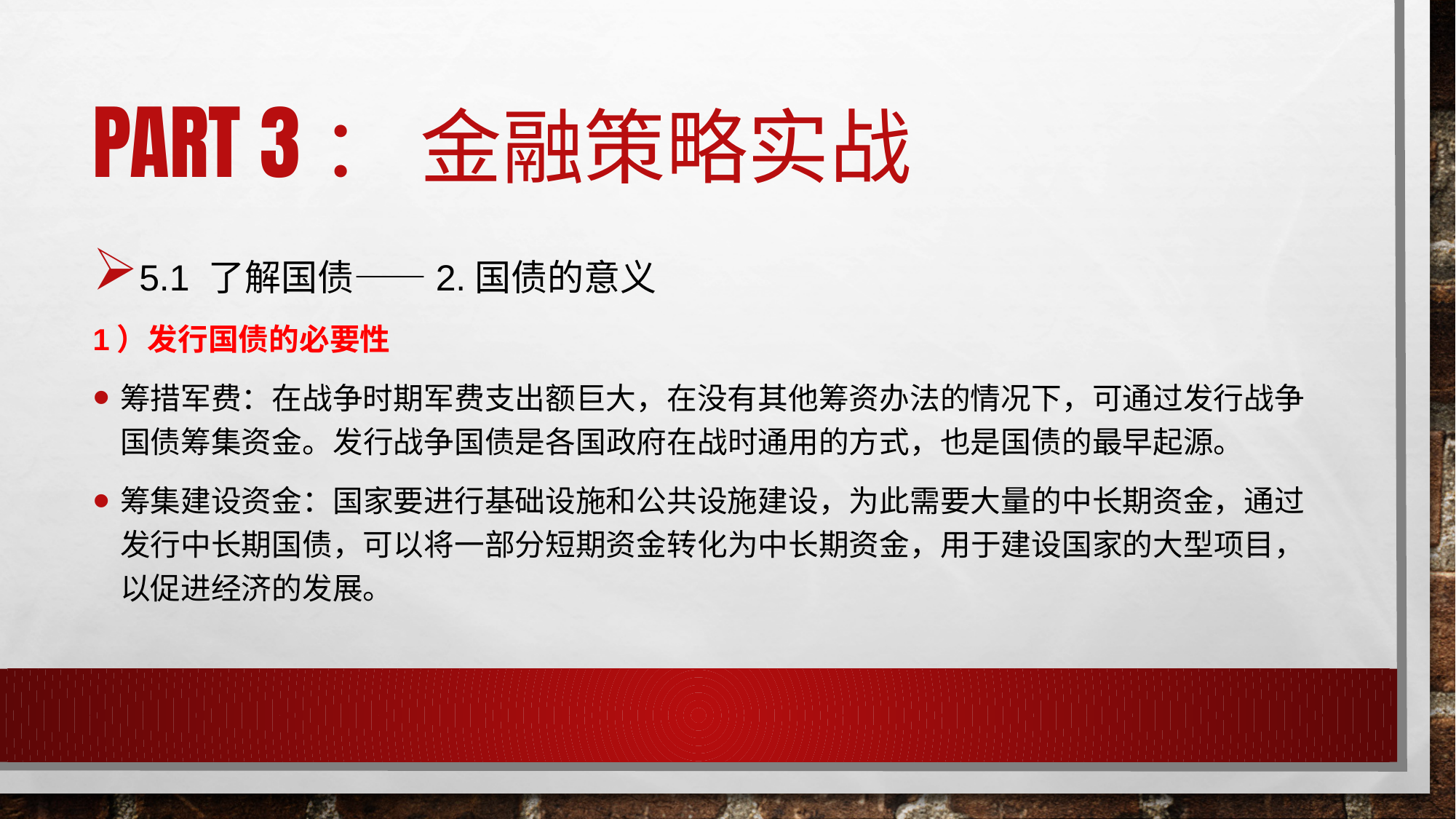

# Part 3： 金融策略实战
5.1 了解国债——2.国债的意义
1）发行国债的必要性
筹措军费：在战争时期军费支出额巨大，在没有其他筹资办法的情况下，可通过发行战争国债筹集资金。发行战争国债是各国政府在战时通用的方式，也是国债的最早起源。
筹集建设资金：国家要进行基础设施和公共设施建设，为此需要大量的中长期资金，通过发行中长期国债，可以将一部分短期资金转化为中长期资金，用于建设国家的大型项目，以促进经济的发展。